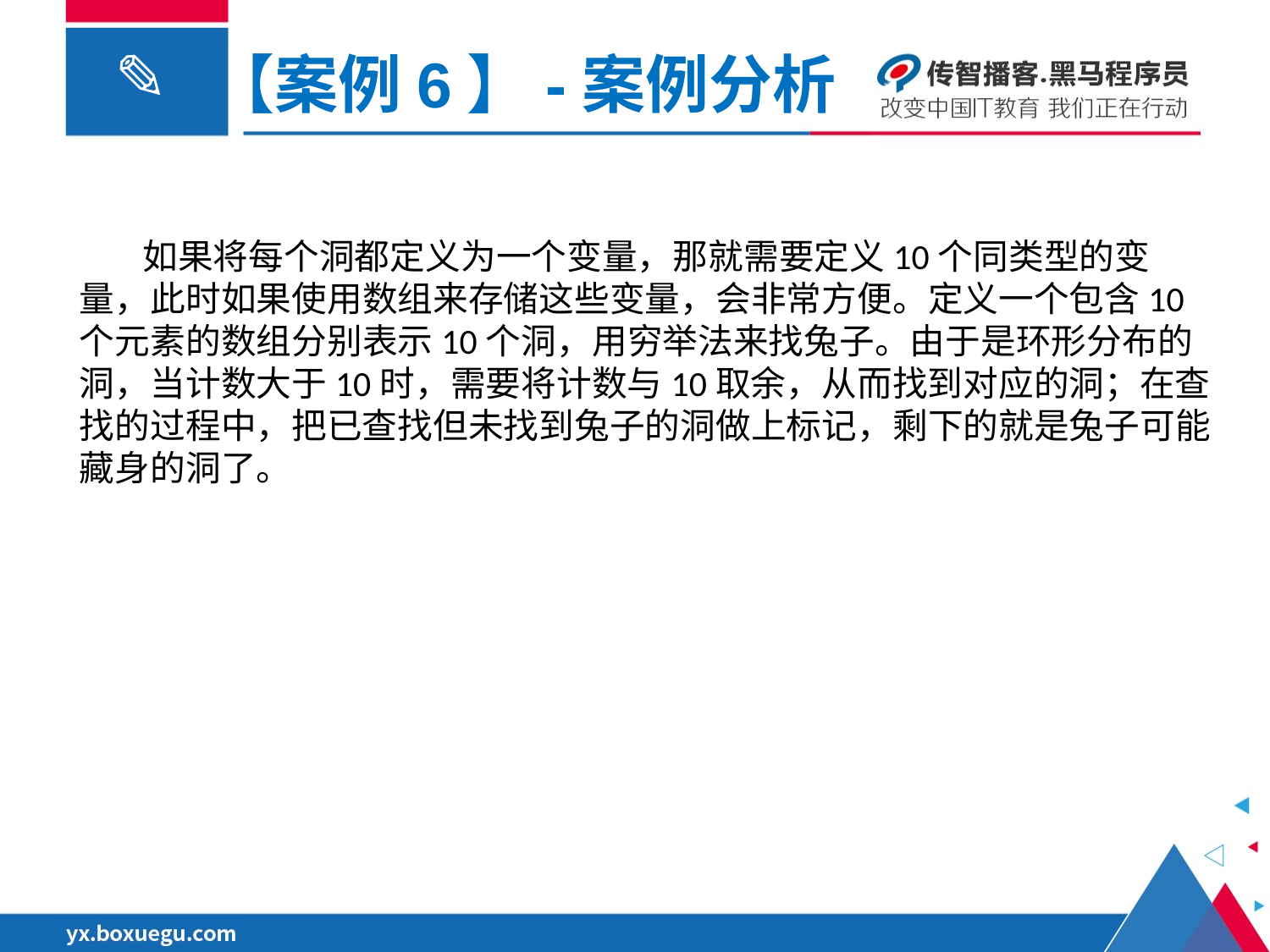

【案例6】-案例分析
       如果将每个洞都定义为一个变量，那就需要定义10个同类型的变量，此时如果使用数组来存储这些变量，会非常方便。定义一个包含10个元素的数组分别表示10个洞，用穷举法来找兔子。由于是环形分布的洞，当计数大于10时，需要将计数与10取余，从而找到对应的洞；在查找的过程中，把已查找但未找到兔子的洞做上标记，剩下的就是兔子可能藏身的洞了。